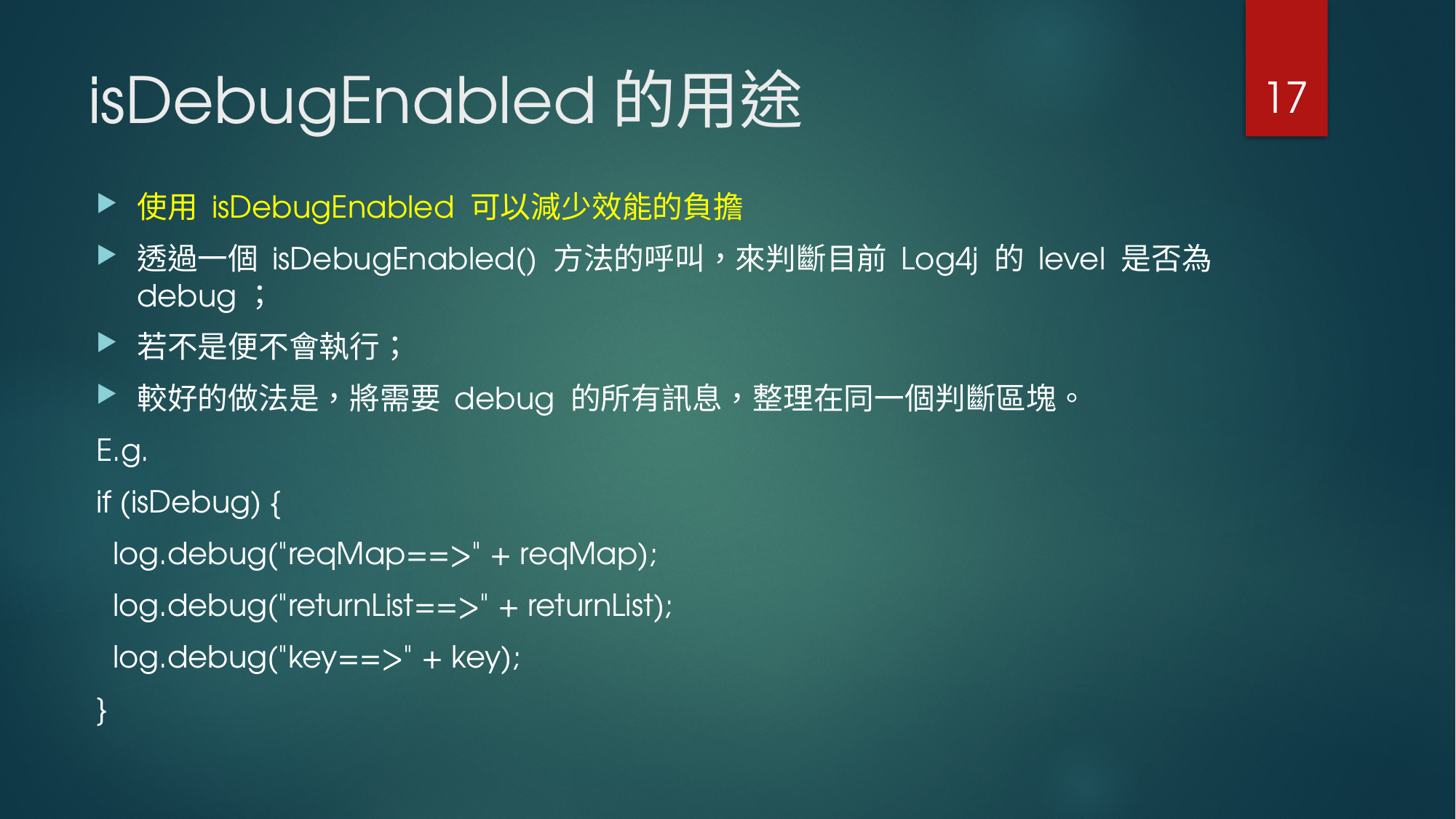

17
# isDebugEnabled的用途
使用 isDebugEnabled 可以減少效能的負擔
透過一個 isDebugEnabled() 方法的呼叫，來判斷目前 Log4j 的 level 是否為 debug；
若不是便不會執行；
較好的做法是，將需要 debug 的所有訊息，整理在同一個判斷區塊。
E.g.
if (isDebug) {
  log.debug("reqMap==>" + reqMap);
  log.debug("returnList==>" + returnList);
  log.debug("key==>" + key);
}